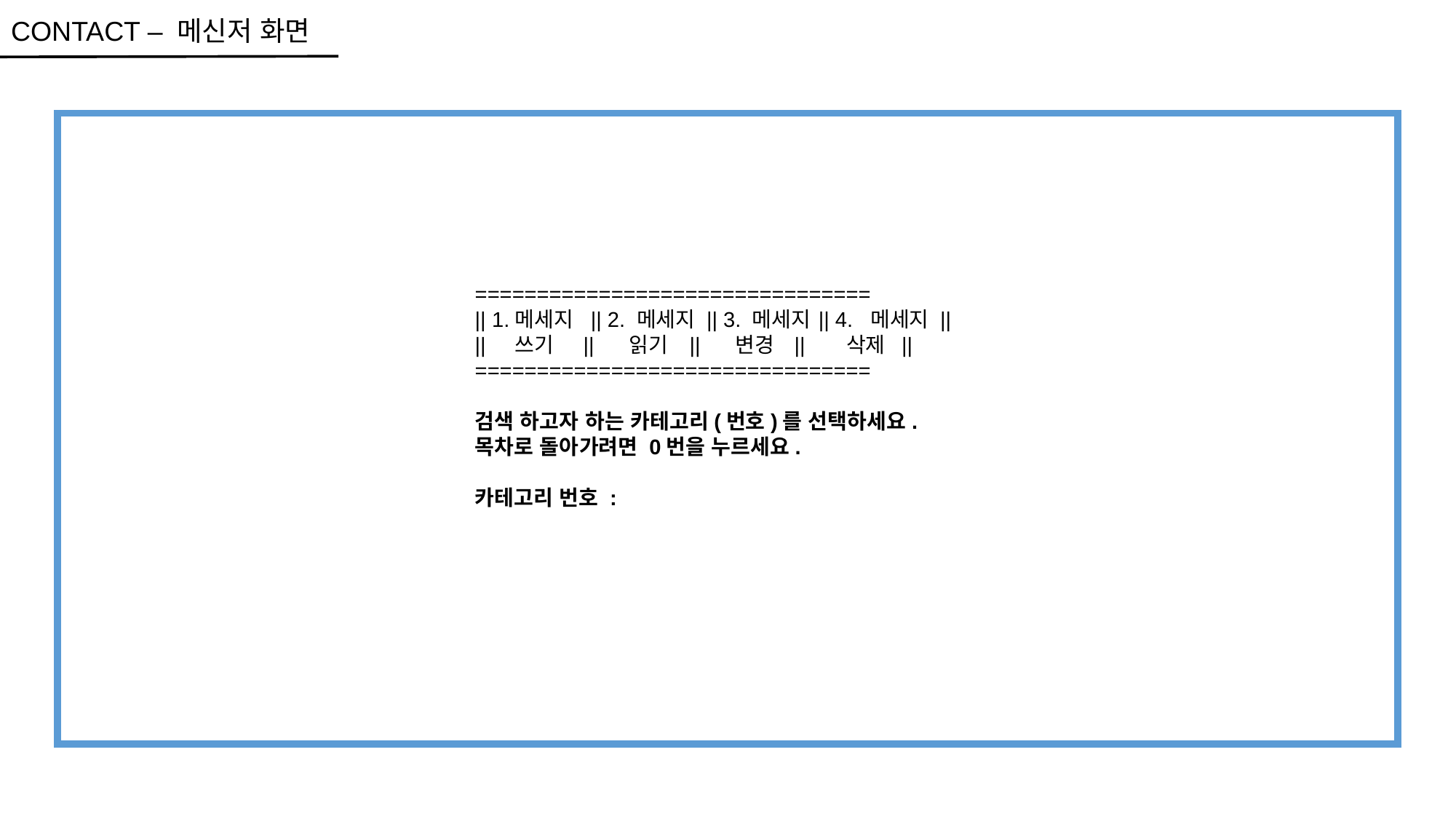

CONTACT – 메신저 화면

================================
|| 1.메세지  || 2. 메세지 || 3. 메세지   || 4.  메세지 ||
||    쓰기    ||     읽기          ||     변경      ||      삭제            ||
================================

검색 하고자 하는 카테고리(번호)를 선택하세요.
목차로 돌아가려면 0번을 누르세요.

카테고리 번호 :